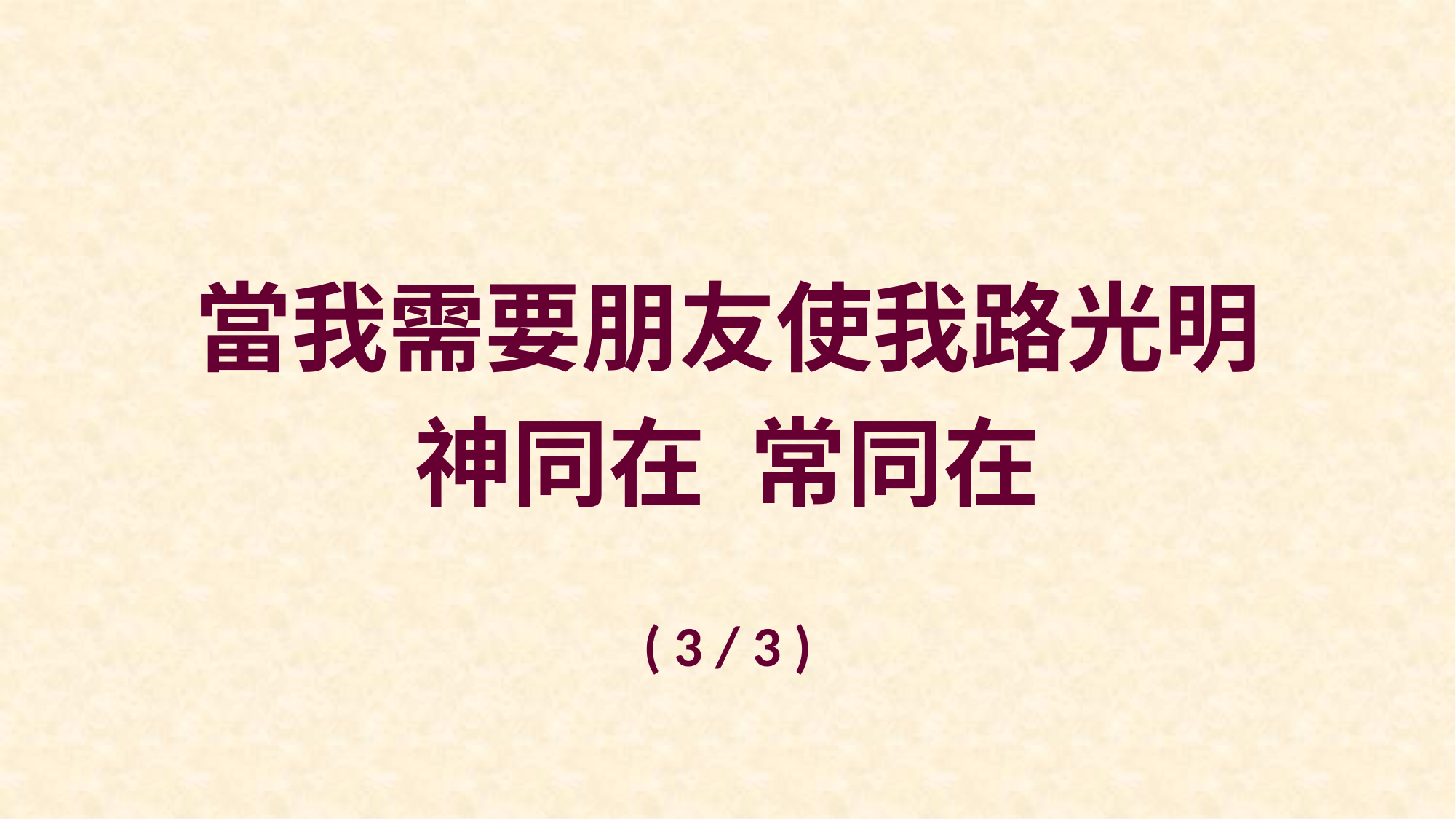

當我需要朋友使我路光明
神同在  常同在
( 3 / 3 )